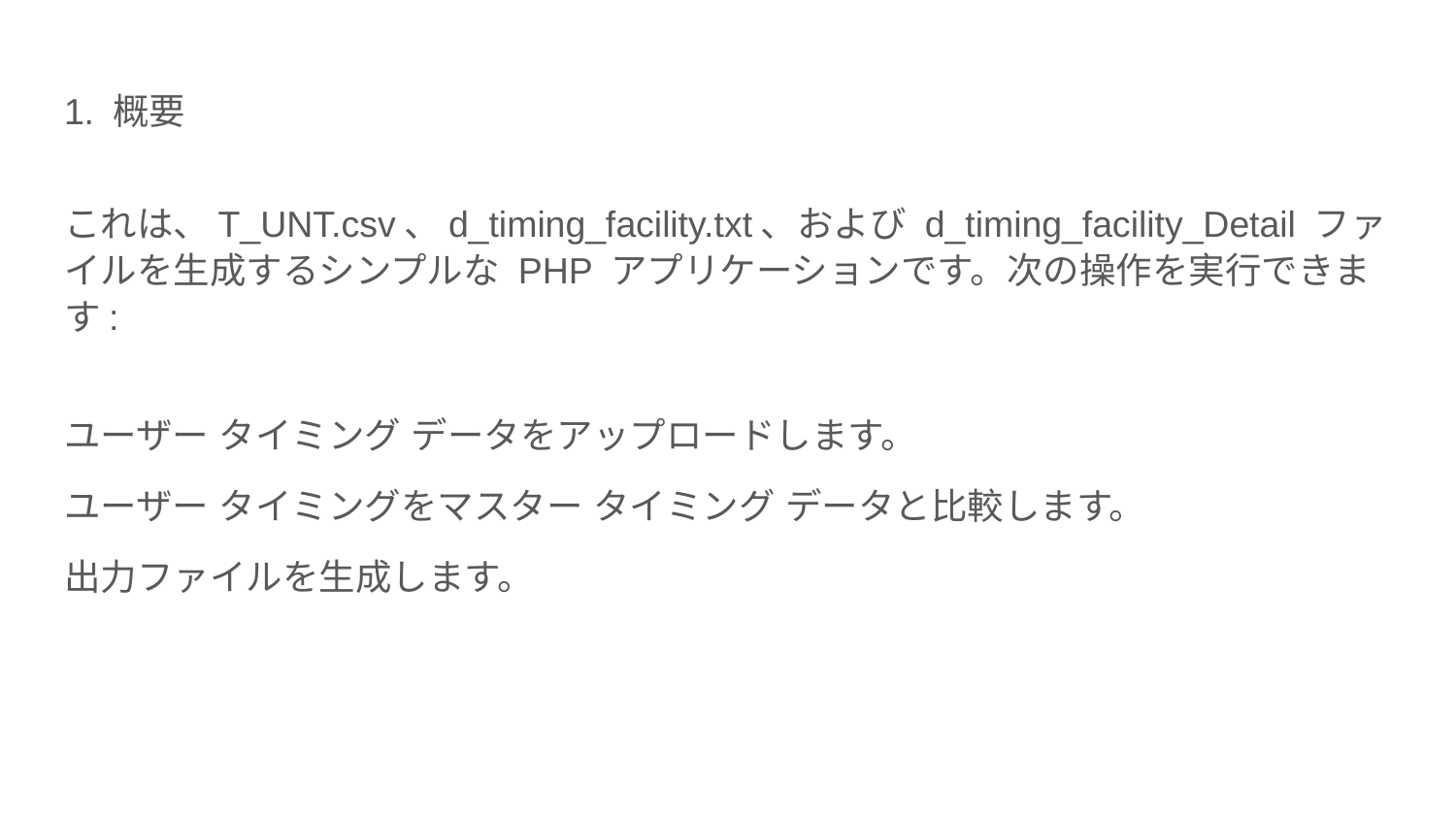

# 1. 概要
これは、T_UNT.csv、d_timing_facility.txt、および d_timing_facility_Detail ファイルを生成するシンプルな PHP アプリケーションです。次の操作を実行できます:

ユーザー タイミング データをアップロードします。
ユーザー タイミングをマスター タイミング データと比較します。
出力ファイルを生成します。